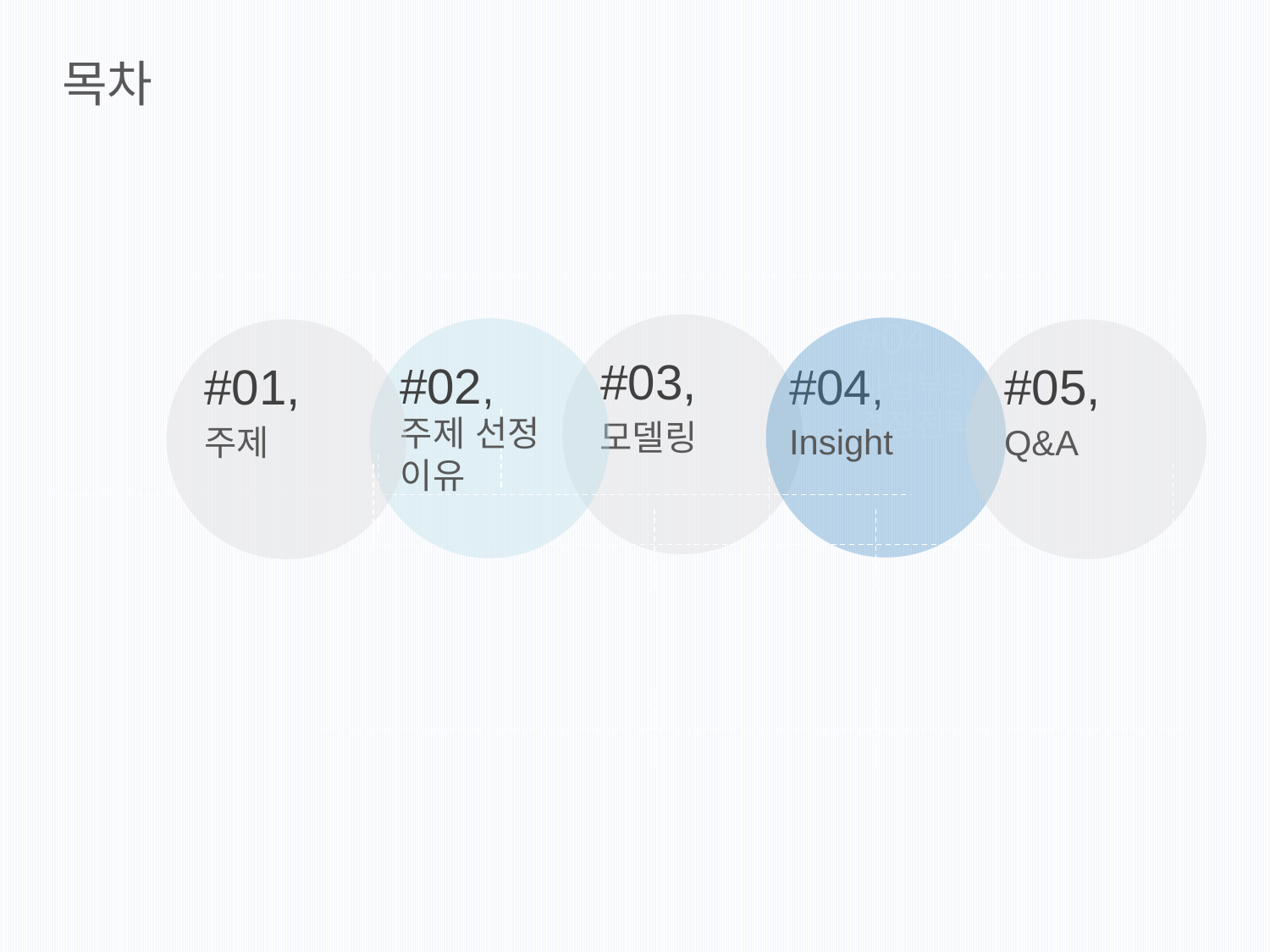

목차

#03,
모델링

#01,
주제

#05,
Q&A
#04
사업부의
경쟁전략

#02,
주제 선정 이유
#04,
Insight